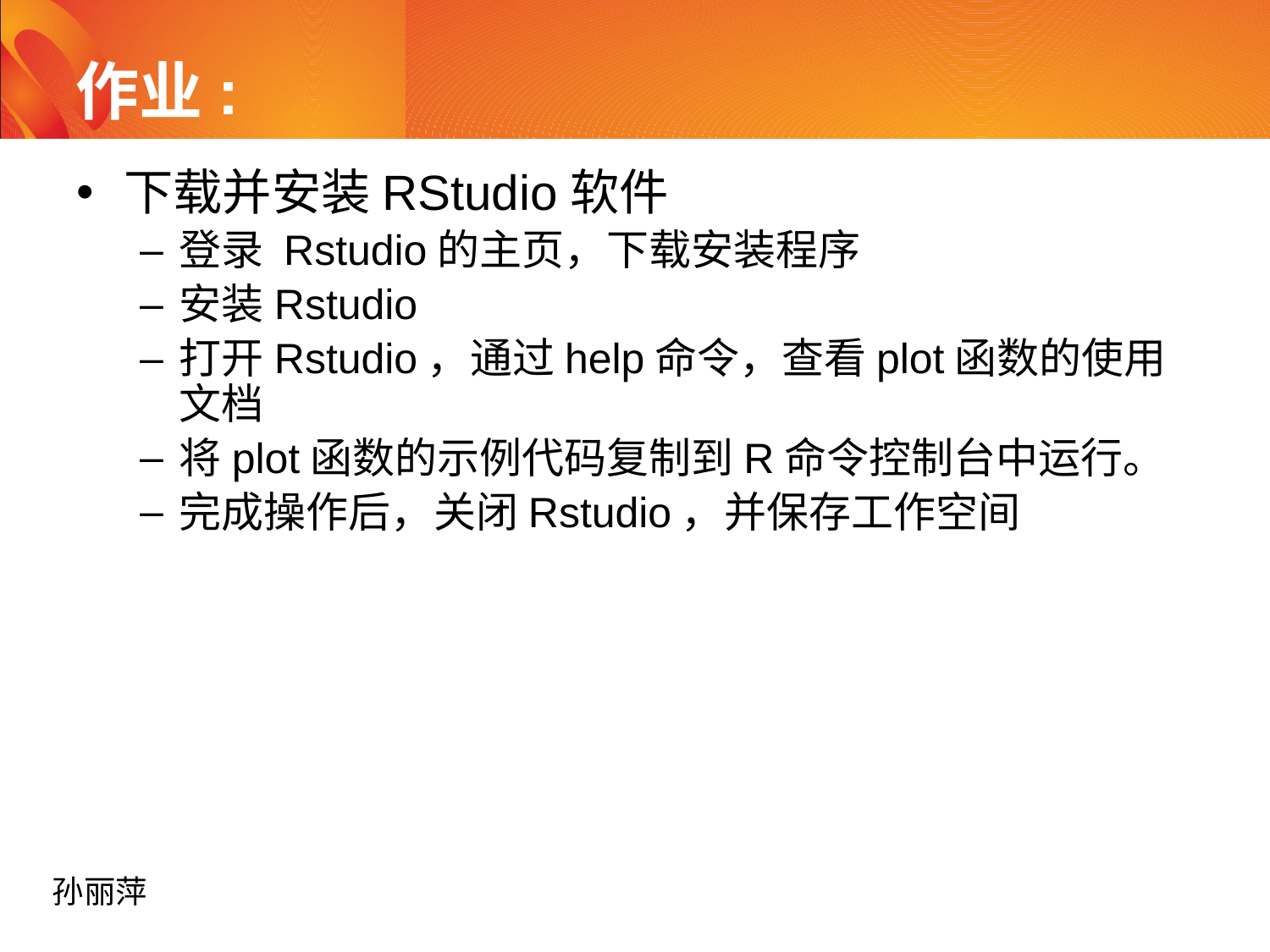

# 作业:
下载并安装RStudio软件
登录 Rstudio的主页，下载安装程序
安装Rstudio
打开Rstudio，通过help命令，查看plot函数的使用文档
将plot函数的示例代码复制到R命令控制台中运行。
完成操作后，关闭Rstudio，并保存工作空间
24